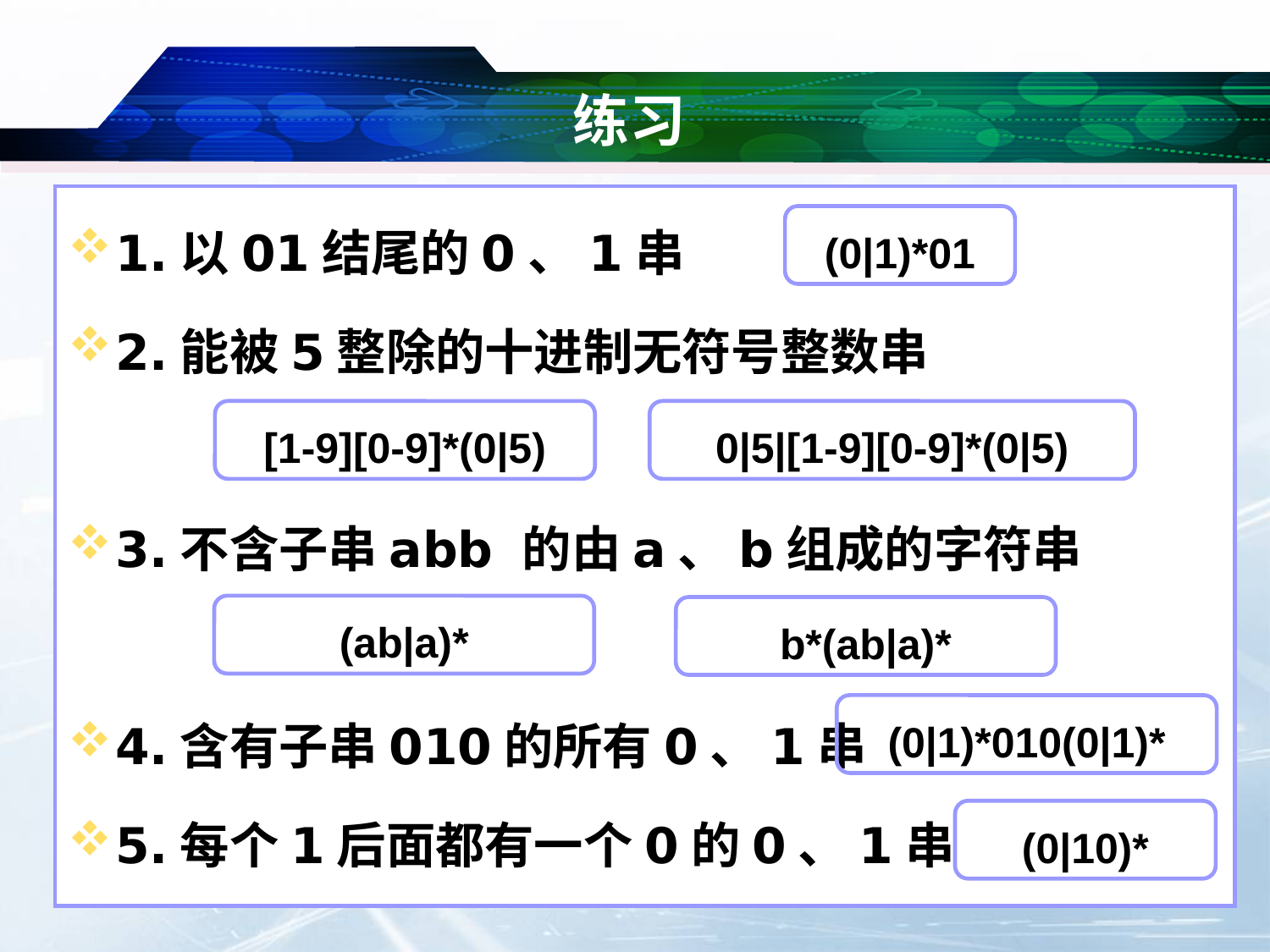

# 练习
1.以01结尾的0、1串
2.能被5整除的十进制无符号整数串

3.不含子串abb 的由a、b组成的字符串

4.含有子串010的所有0、1串
5.每个1后面都有一个0的0、1串
(0|1)*01
[1-9][0-9]*(0|5)
0|5|[1-9][0-9]*(0|5)
(ab|a)*
b*(ab|a)*
(0|1)*010(0|1)*
(0|10)*